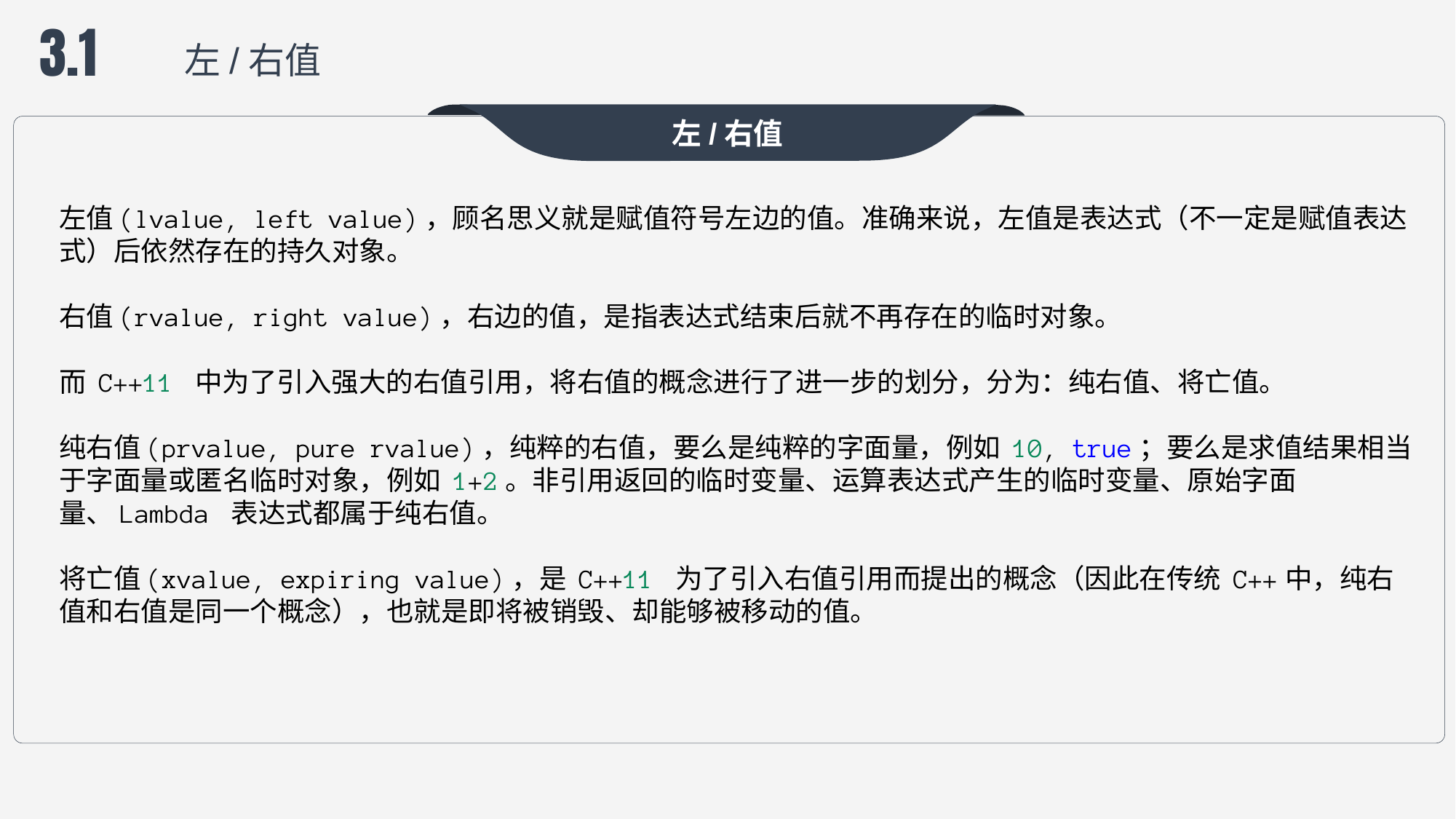

3.1
左/右值

左/右值

左值(lvalue, left value)，顾名思义就是赋值符号左边的值。准确来说，左值是表达式（不一定是赋值表达式）后依然存在的持久对象。
右值(rvalue, right value)，右边的值，是指表达式结束后就不再存在的临时对象。
而 C++11 中为了引入强大的右值引用，将右值的概念进行了进一步的划分，分为：纯右值、将亡值。
纯右值(prvalue, pure rvalue)，纯粹的右值，要么是纯粹的字面量，例如 10, true；要么是求值结果相当于字面量或匿名临时对象，例如 1+2。非引用返回的临时变量、运算表达式产生的临时变量、原始字面量、Lambda 表达式都属于纯右值。
将亡值(xvalue, expiring value)，是 C++11 为了引入右值引用而提出的概念（因此在传统 C++中，纯右值和右值是同一个概念），也就是即将被销毁、却能够被移动的值。